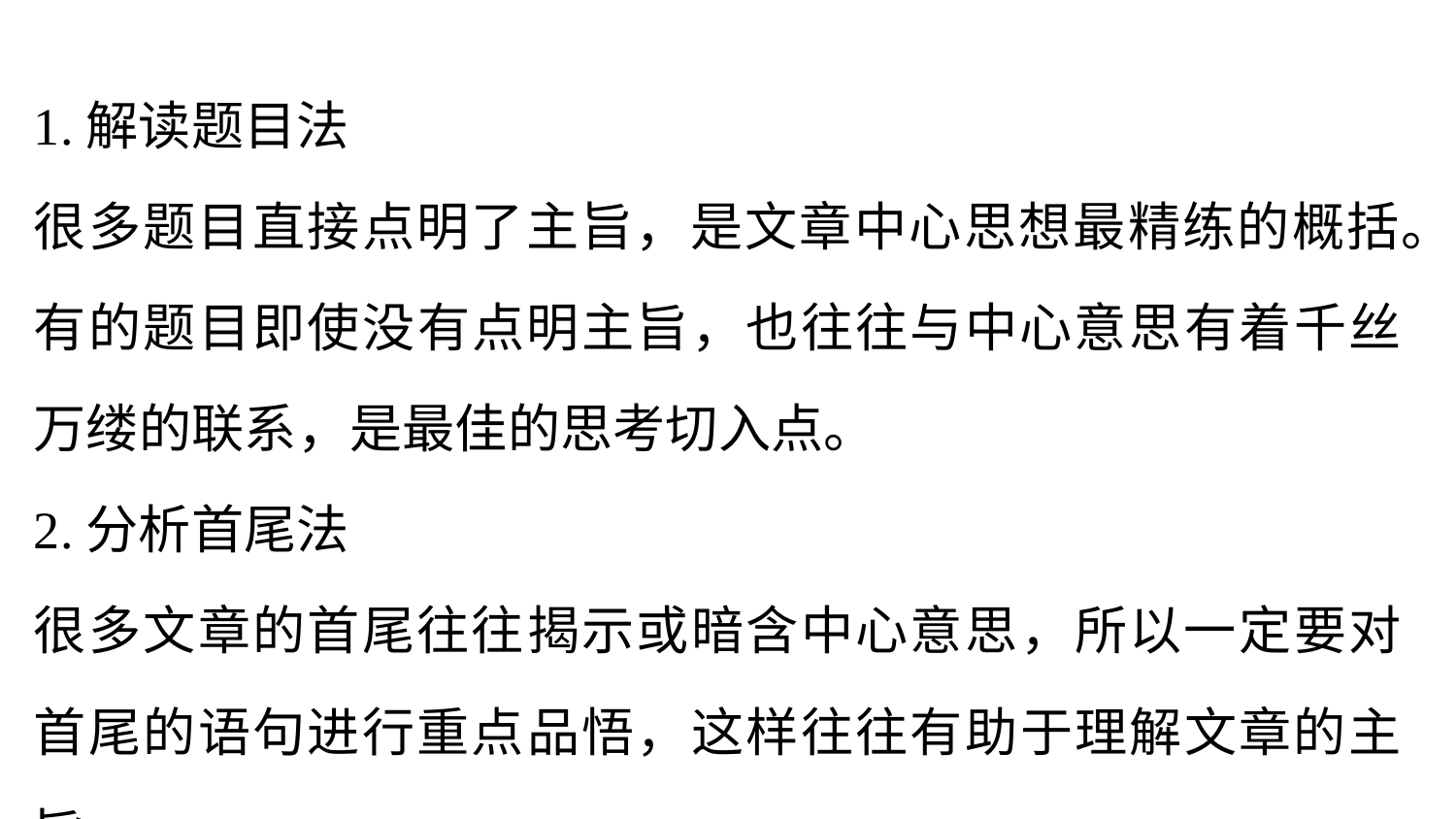

1.解读题目法
很多题目直接点明了主旨，是文章中心思想最精练的概括。有的题目即使没有点明主旨，也往往与中心意思有着千丝万缕的联系，是最佳的思考切入点。
2.分析首尾法
很多文章的首尾往往揭示或暗含中心意思，所以一定要对首尾的语句进行重点品悟，这样往往有助于理解文章的主旨。